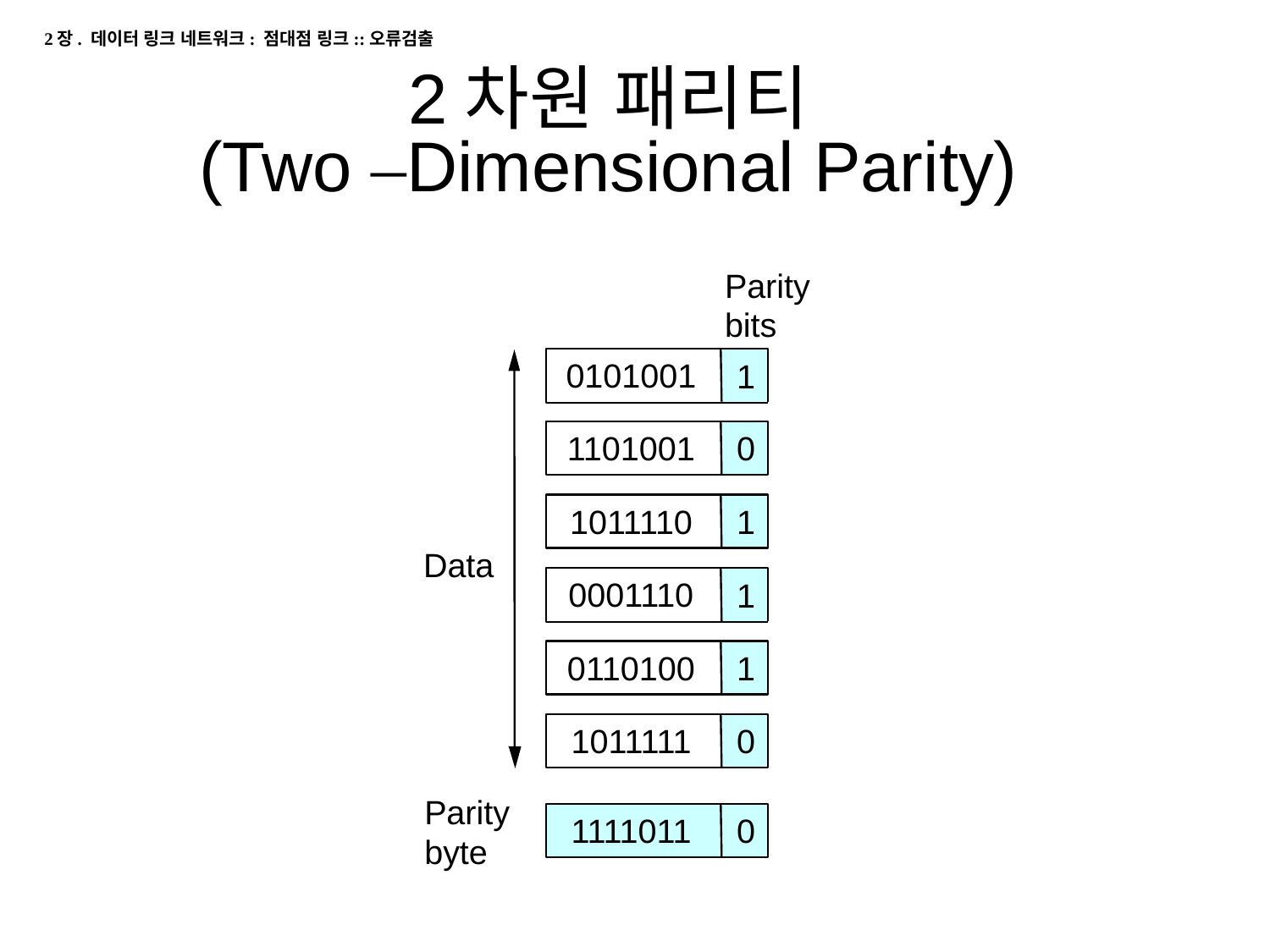

2장. 데이터 링크 네트워크: 점대점 링크::오류검출
# 2차원 패리티 (Two –Dimensional Parity)

Parity
bits

0101001
1

1101001
0

1011110
1
Data

0001110
1

0110100
1

1011111
0

Parity

1111011
0
byte